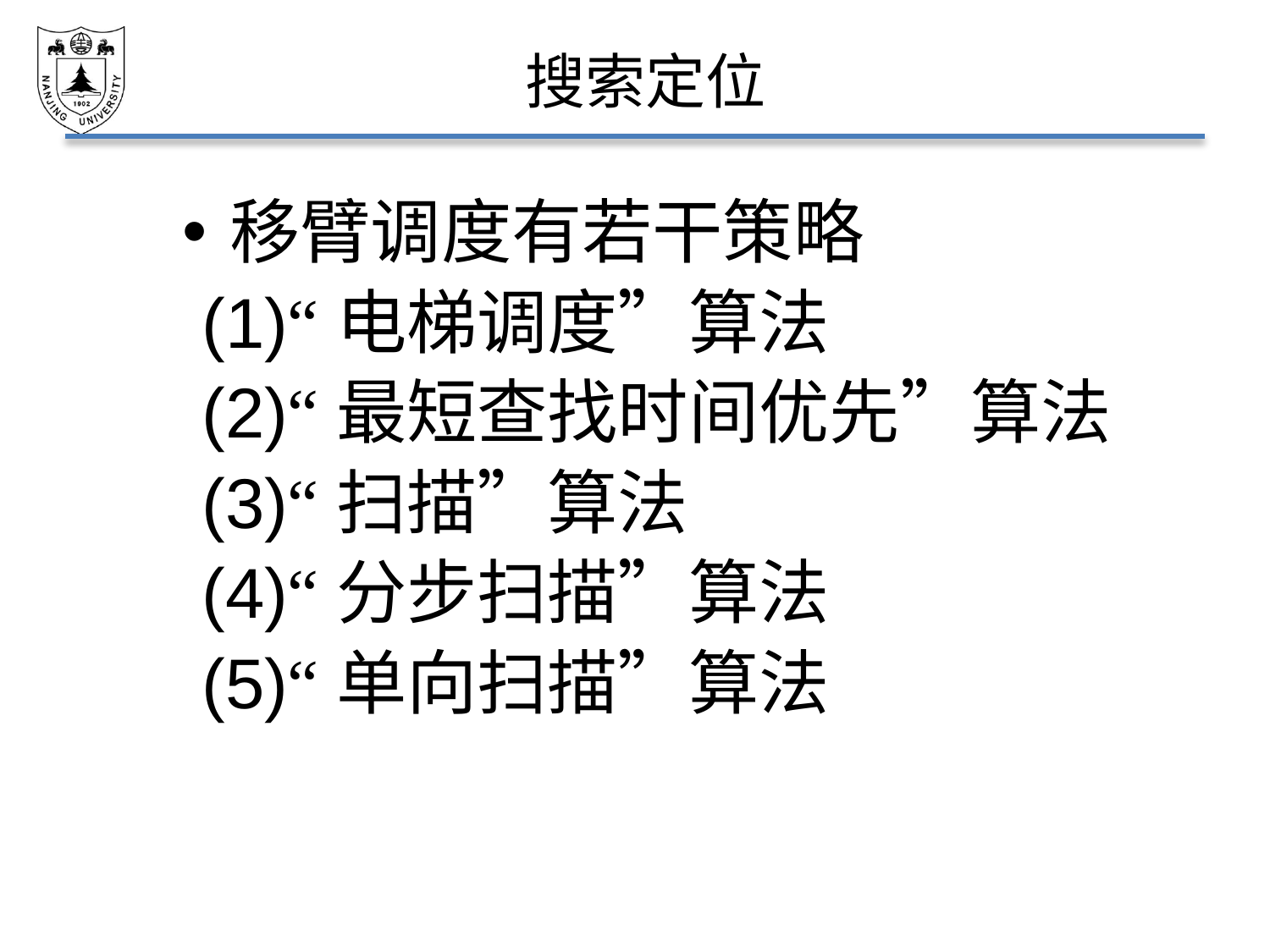

# 搜索定位
移臂调度有若干策略
 (1)“电梯调度”算法
 (2)“最短查找时间优先”算法
 (3)“扫描”算法
 (4)“分步扫描”算法
 (5)“单向扫描”算法